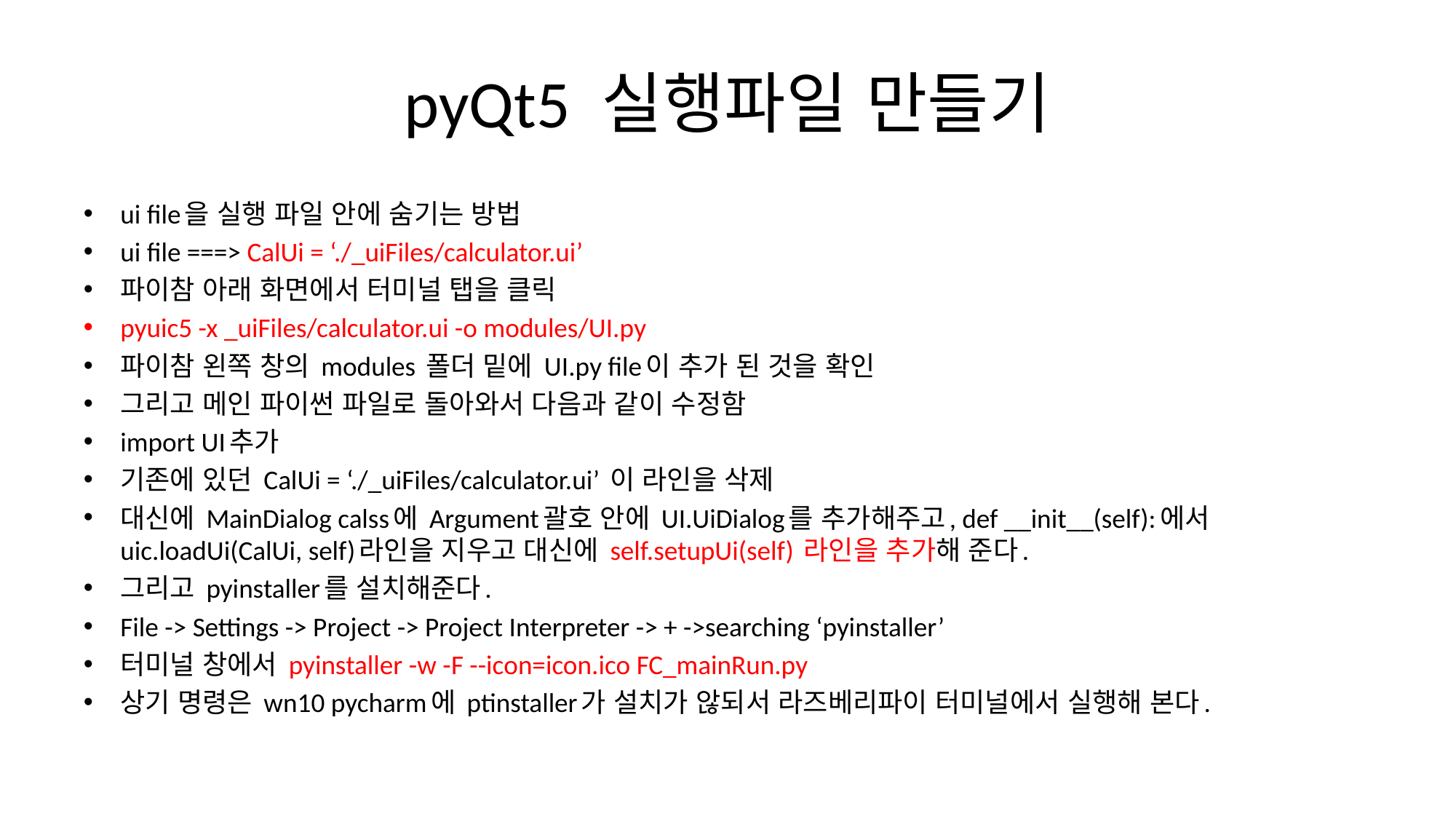

# pyQt5 실행파일 만들기
ui file을 실행 파일 안에 숨기는 방법
ui file ===> CalUi = ‘./_uiFiles/calculator.ui’
파이참 아래 화면에서 터미널 탭을 클릭
pyuic5 -x _uiFiles/calculator.ui -o modules/UI.py
파이참 왼쪽 창의 modules 폴더 밑에 UI.py file이 추가 된 것을 확인
그리고 메인 파이썬 파일로 돌아와서 다음과 같이 수정함
import UI추가
기존에 있던 CalUi = ‘./_uiFiles/calculator.ui’ 이 라인을 삭제
대신에 MainDialog calss에 Argument괄호 안에 UI.UiDialog를 추가해주고, def __init__(self):에서 uic.loadUi(CalUi, self)라인을 지우고 대신에 self.setupUi(self) 라인을 추가해 준다.
그리고 pyinstaller를 설치해준다.
File -> Settings -> Project -> Project Interpreter -> + ->searching ‘pyinstaller’
터미널 창에서 pyinstaller -w -F --icon=icon.ico FC_mainRun.py
상기 명령은 wn10 pycharm에 ptinstaller가 설치가 않되서 라즈베리파이 터미널에서 실행해 본다.